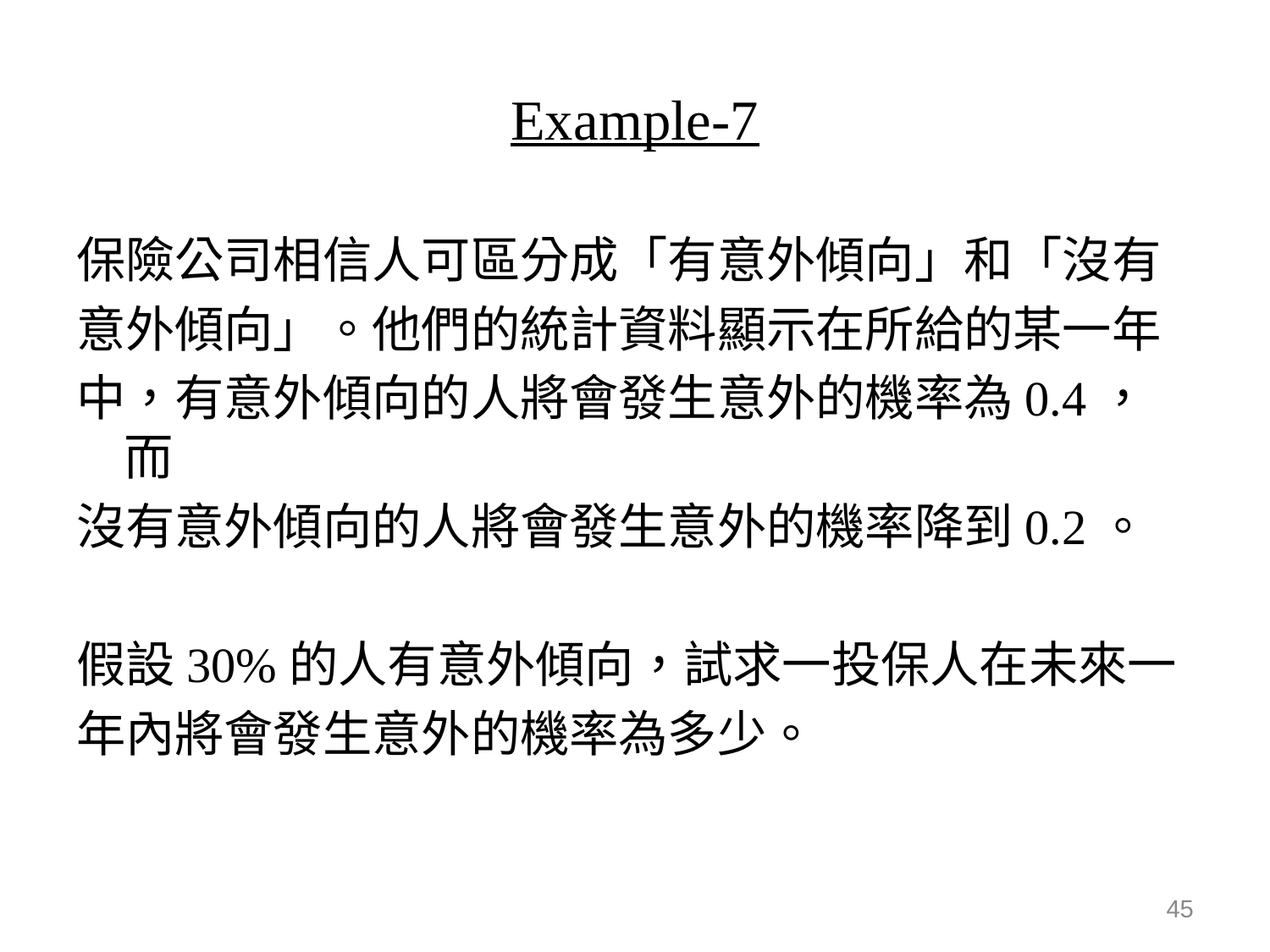

# Example-7
保險公司相信人可區分成「有意外傾向」和「沒有
意外傾向」。他們的統計資料顯示在所給的某一年
中，有意外傾向的人將會發生意外的機率為0.4，而
沒有意外傾向的人將會發生意外的機率降到0.2。

假設30%的人有意外傾向，試求一投保人在未來一
年內將會發生意外的機率為多少。
45